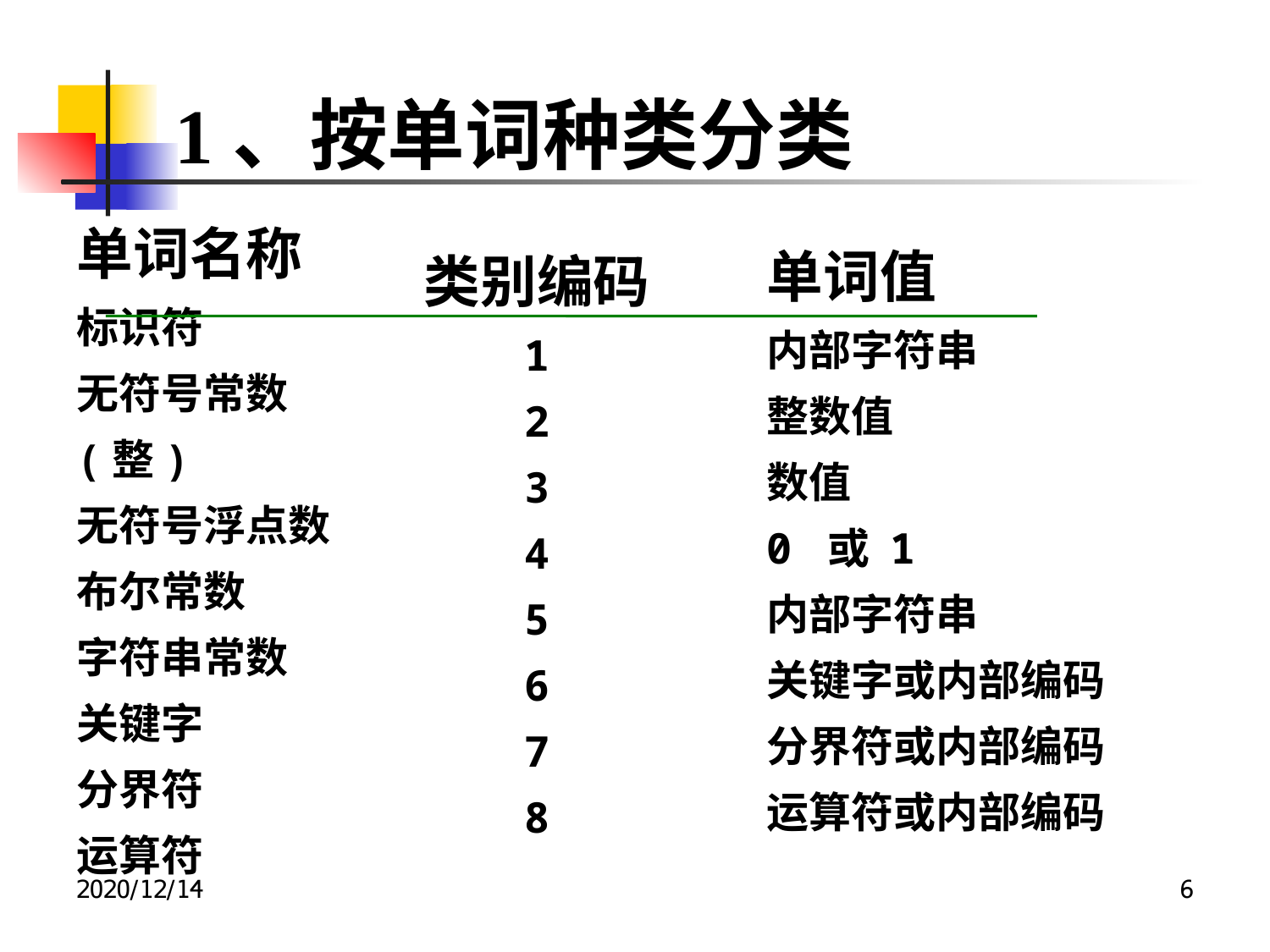

1、按单词种类分类
单词值
内部字符串
整数值
数值
0 或 1
内部字符串
关键字或内部编码
分界符或内部编码
运算符或内部编码
类别编码
1
2
3
4
5
6
7
8
单词名称
标识符
无符号常数(整)
无符号浮点数
布尔常数
字符串常数
关键字
分界符
运算符

2020/12/14
6